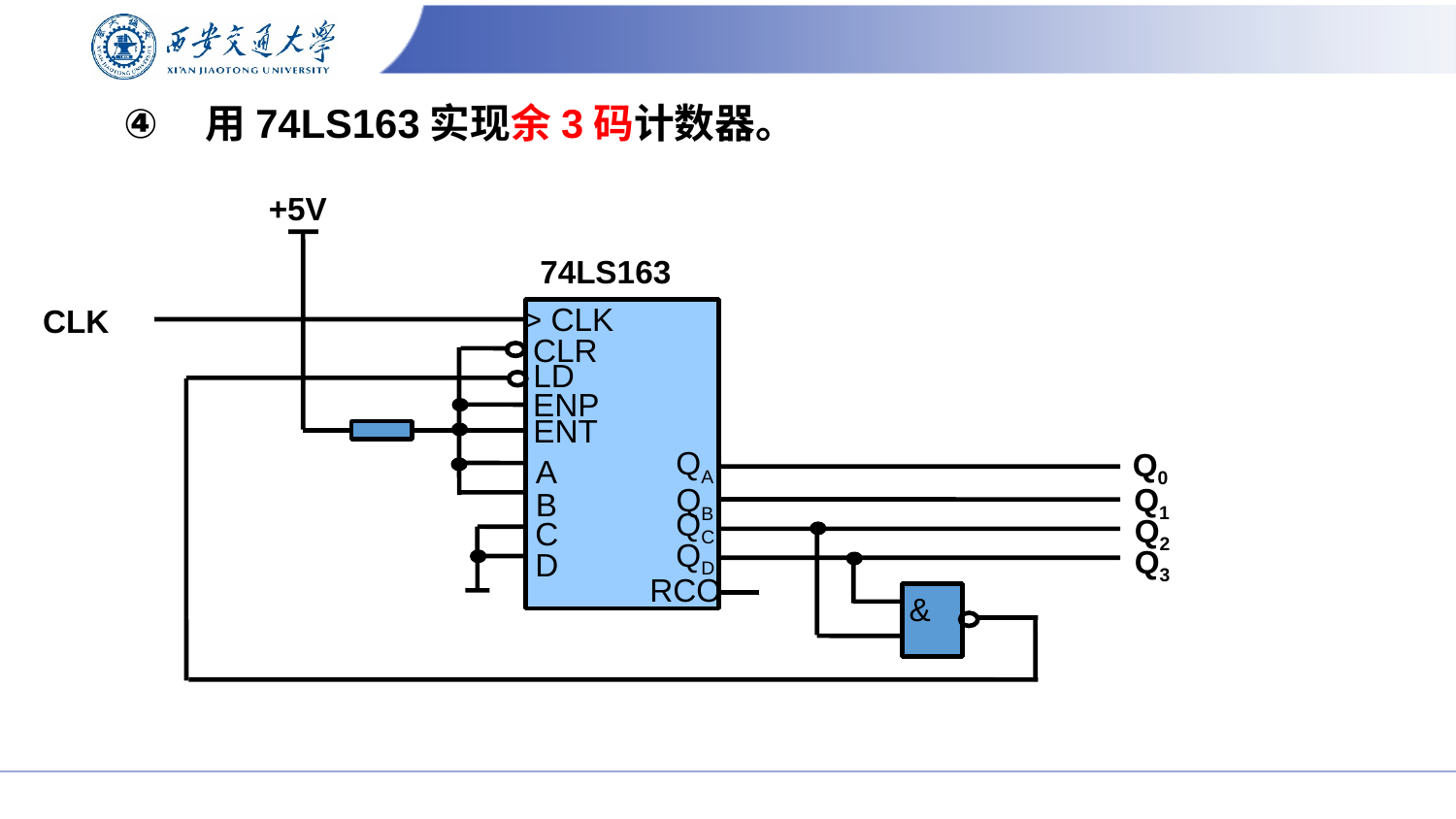

# 用74LS163实现余3码计数器。
+5V

74LS163
> CLK
CLK

CLR

ENP

Q0
A

Q1
QB
B

Q2
C

Q3
D

&

LD
ENT
QA
QC
QD
RCO